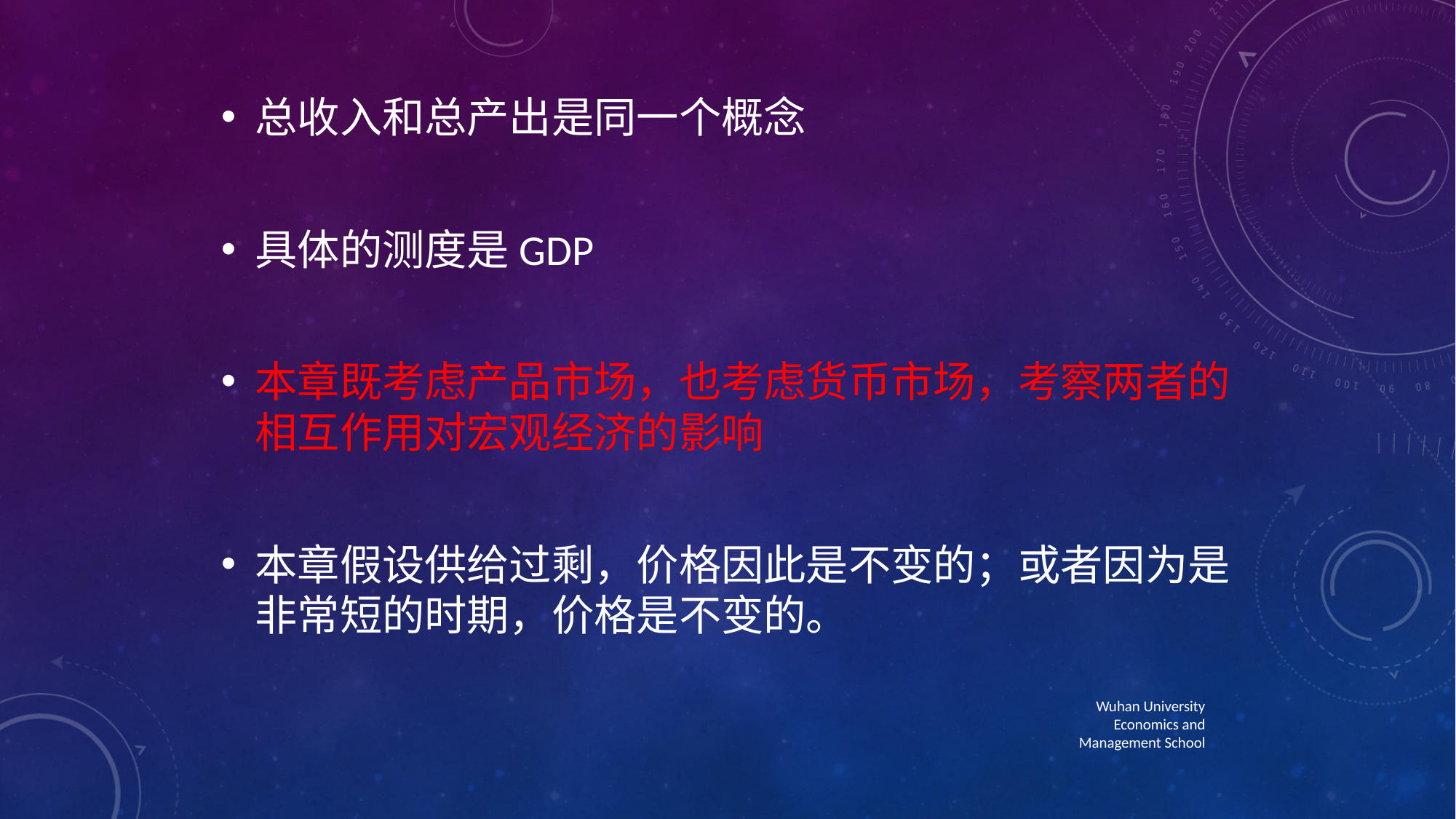

总收入和总产出是同一个概念

具体的测度是GDP

本章既考虑产品市场，也考虑货币市场，考察两者的相互作用对宏观经济的影响

本章假设供给过剩，价格因此是不变的；或者因为是非常短的时期，价格是不变的。

Wuhan University Economics and Management School